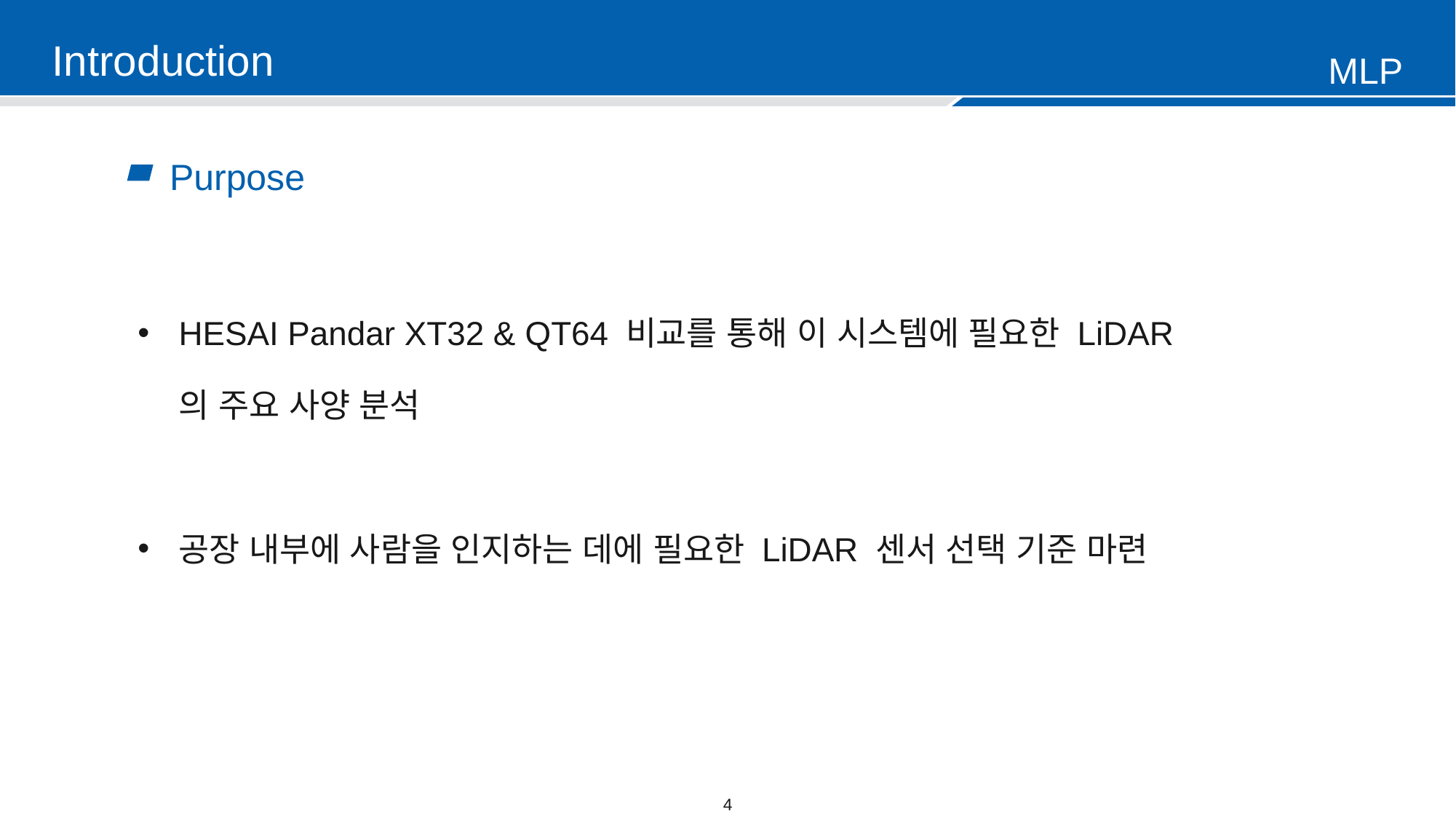

Introduction
Purpose

HESAI Pandar XT32 & QT64 비교를 통해 이 시스템에 필요한 LiDAR의 주요 사양 분석

공장 내부에 사람을 인지하는 데에 필요한 LiDAR 센서 선택 기준 마련